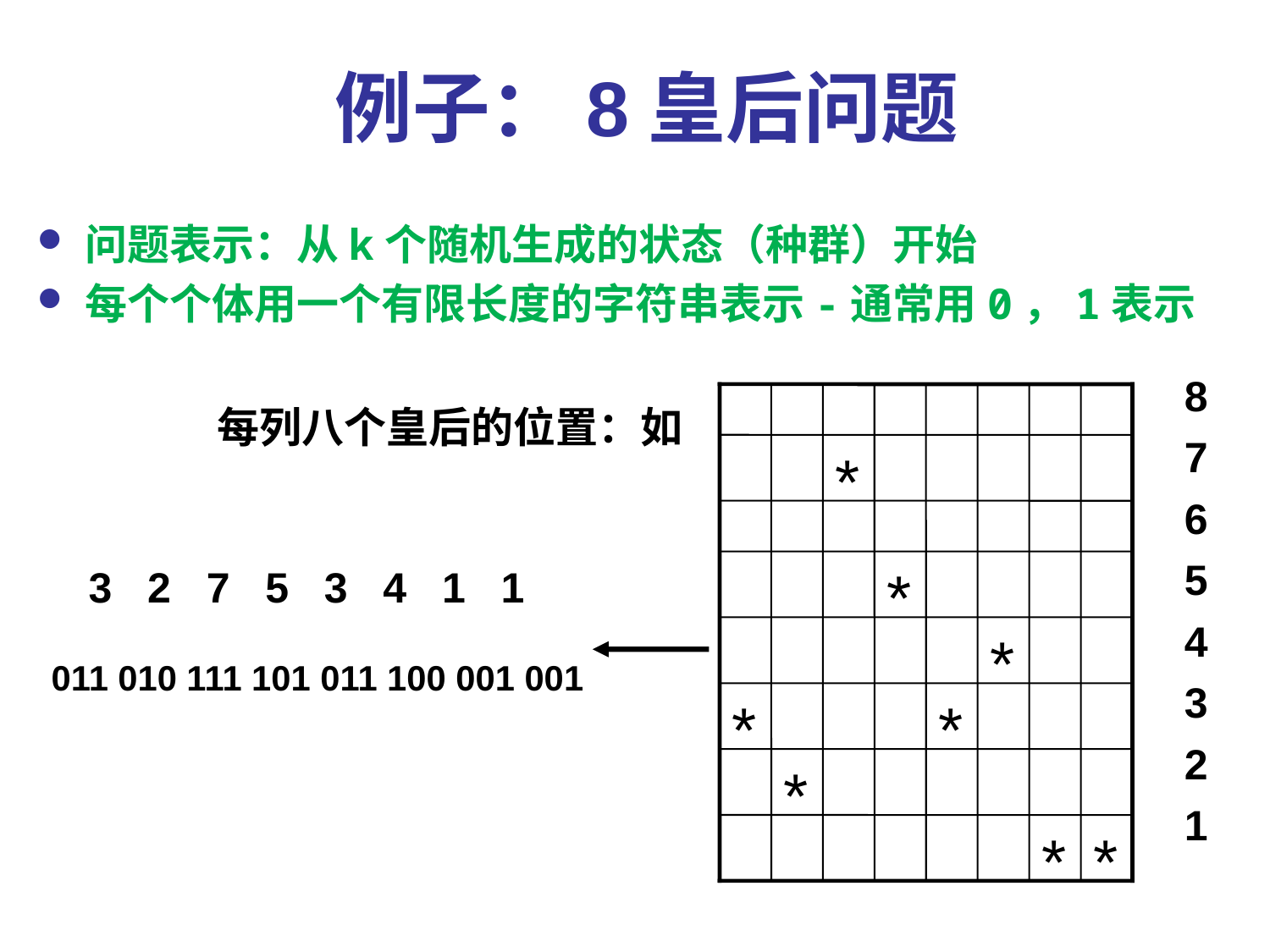

例子：8皇后问题
问题表示：从k个随机生成的状态（种群）开始
每个个体用一个有限长度的字符串表示-通常用0，1表示
8
7
6
5
4
3
2
1

每列八个皇后的位置：如

*

*

*

*

*

*

*
*

3   2   7   5   3   4   1   1
011 010 111 101 011 100 001 001